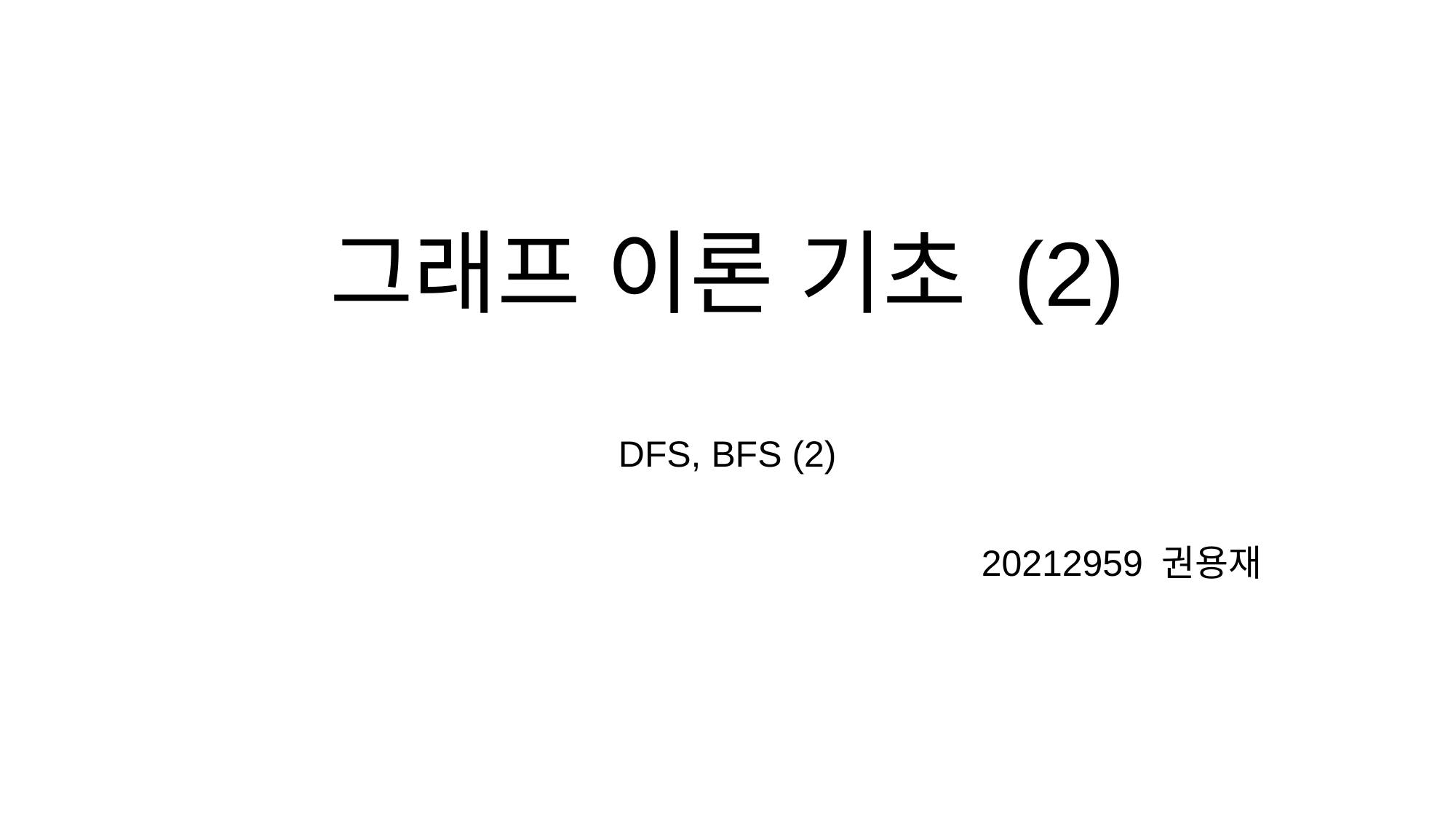

# 그래프 이론 기초 (2)
DFS, BFS (2)

20212959 권용재